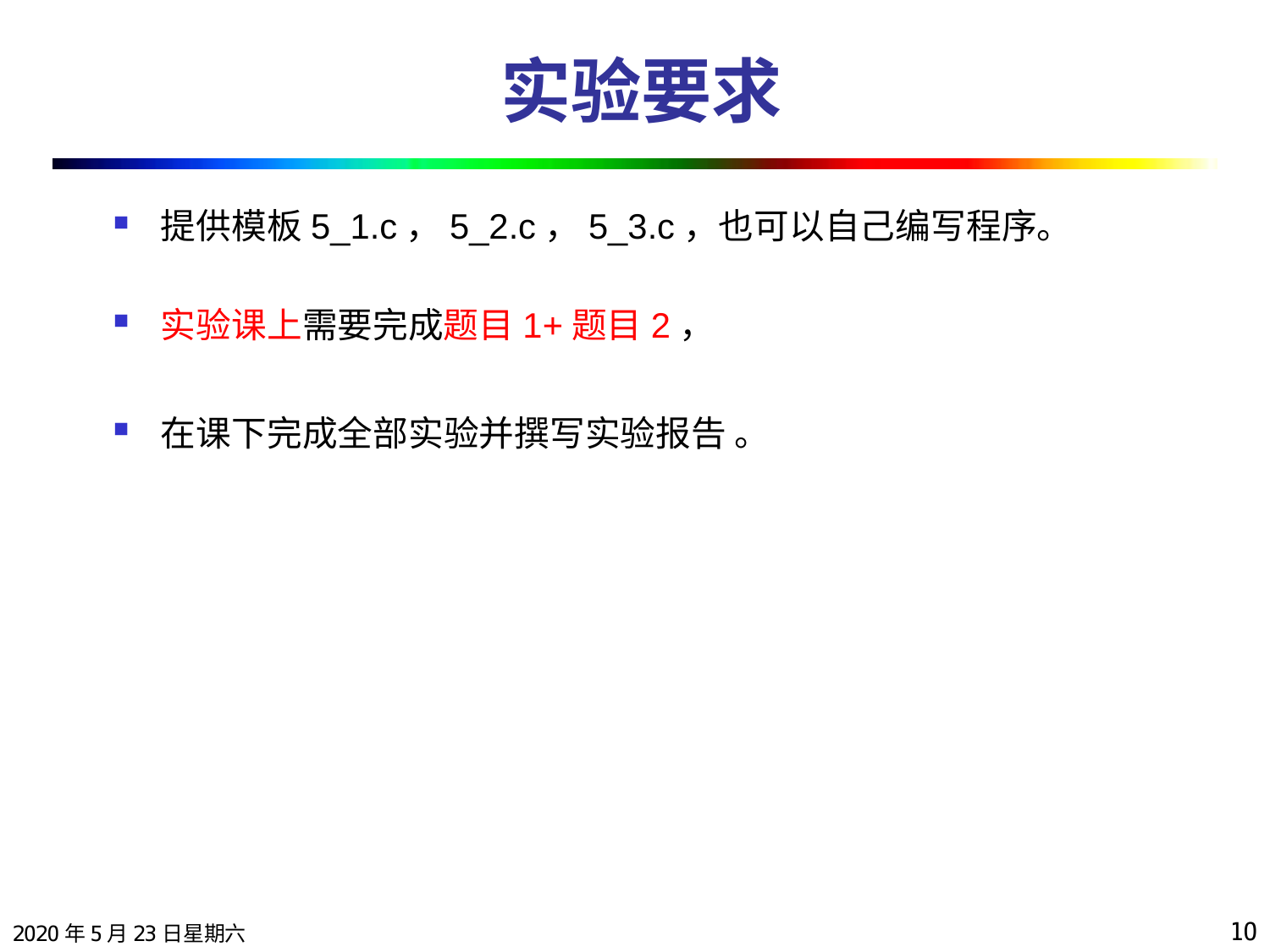

# 实验要求
提供模板5_1.c，5_2.c，5_3.c，也可以自己编写程序。

实验课上需要完成题目1+题目2，

在课下完成全部实验并撰写实验报告 。

2020年5月23日星期六
10